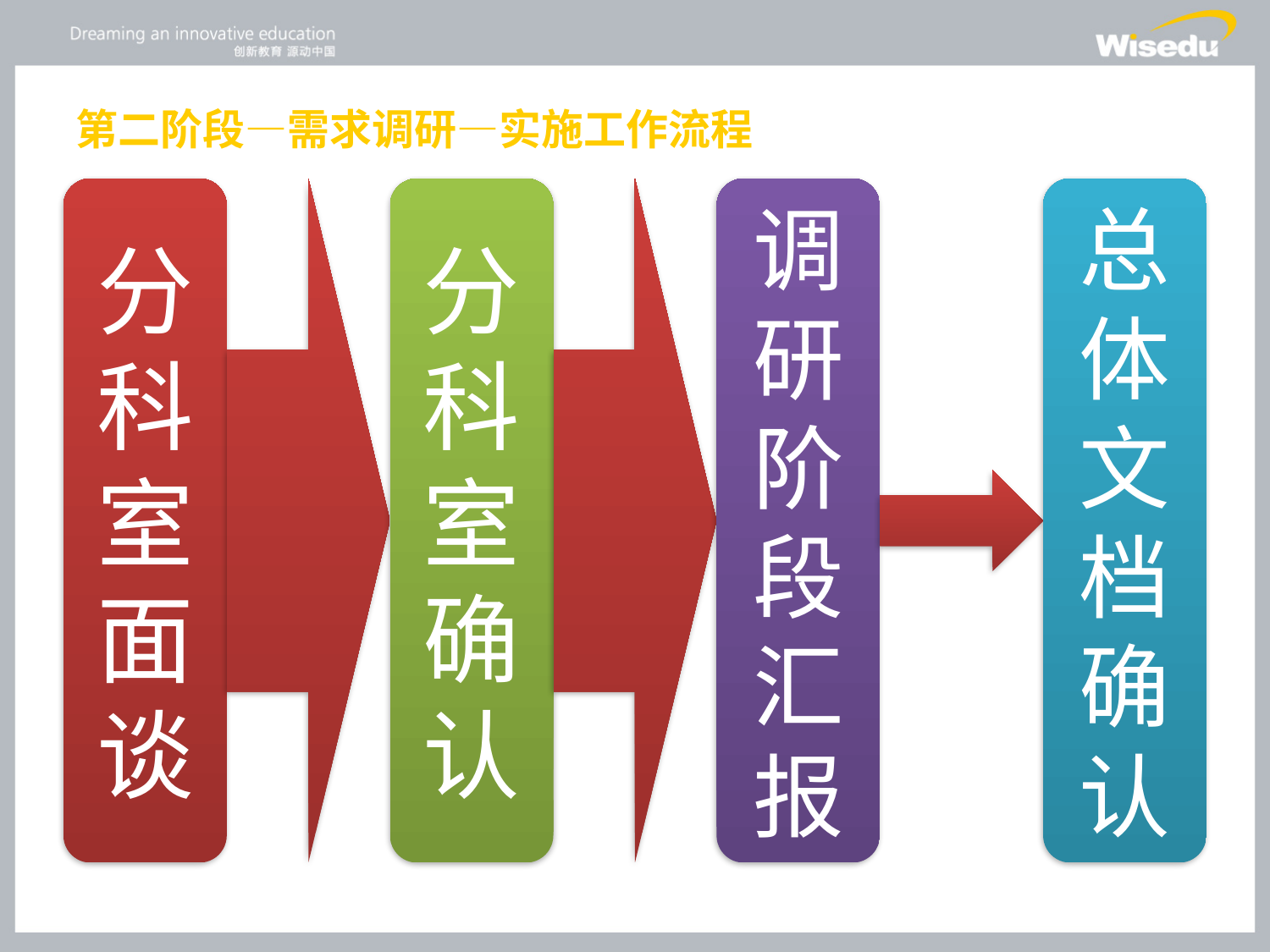

# 第二阶段—需求调研—实施工作流程
分科室面谈
分科室确认
总体文档确认
调研 阶段汇报